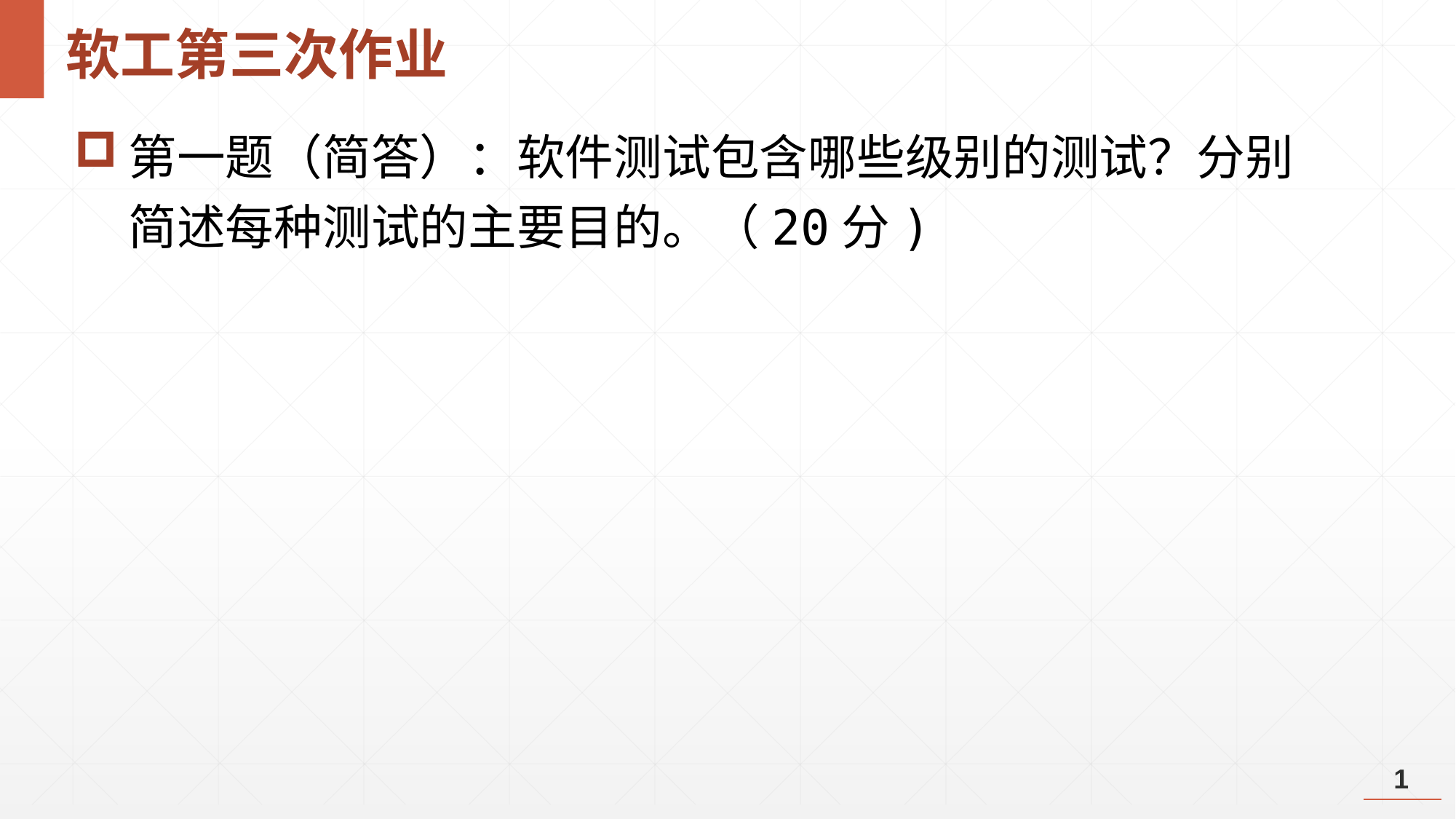

# 软工第三次作业
第一题（简答）：软件测试包含哪些级别的测试？分别简述每种测试的主要目的。（20分)
1